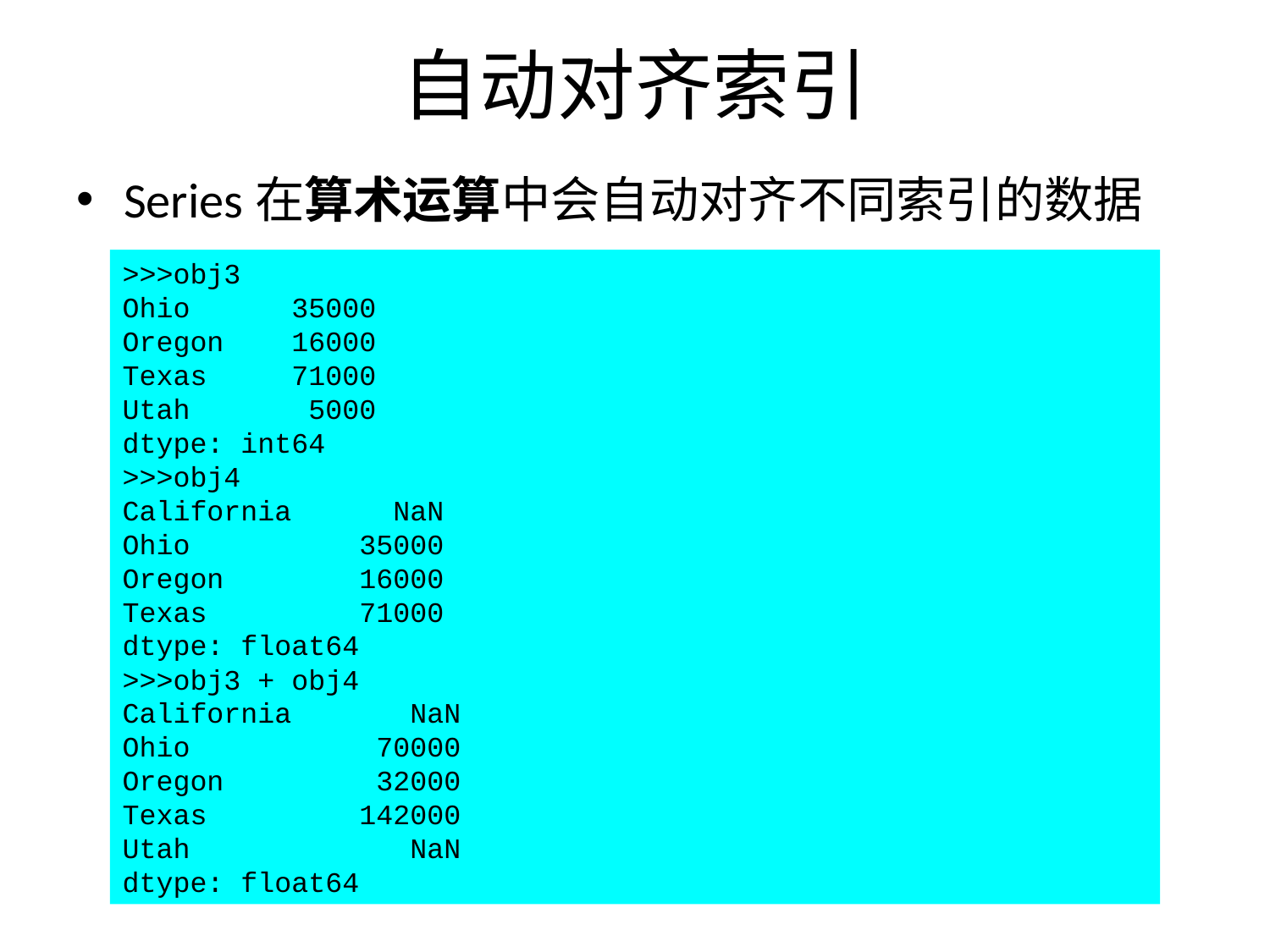

# 自动对齐索引
Series在算术运算中会自动对齐不同索引的数据
>>>obj3
Ohio      35000
Oregon    16000
Texas     71000
Utah       5000
dtype: int64
>>>obj4
California      NaN
Ohio          35000
Oregon        16000
Texas         71000
dtype: float64
>>>obj3 + obj4
California       NaN
Ohio           70000
Oregon         32000
Texas         142000
Utah             NaN
dtype: float64